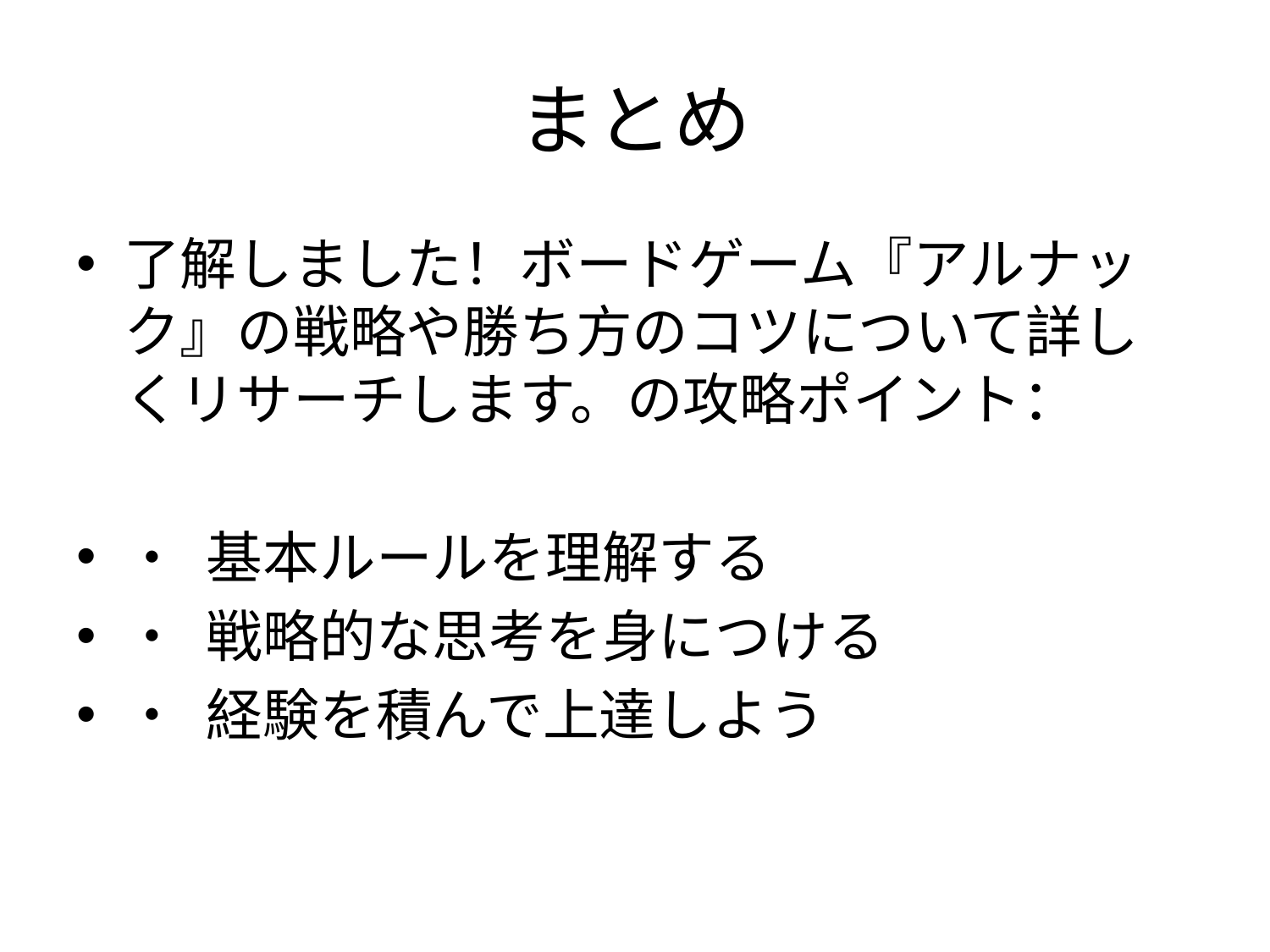

# まとめ
了解しました！ボードゲーム『アルナック』の戦略や勝ち方のコツについて詳しくリサーチします。の攻略ポイント：

• 基本ルールを理解する
• 戦略的な思考を身につける
• 経験を積んで上達しよう